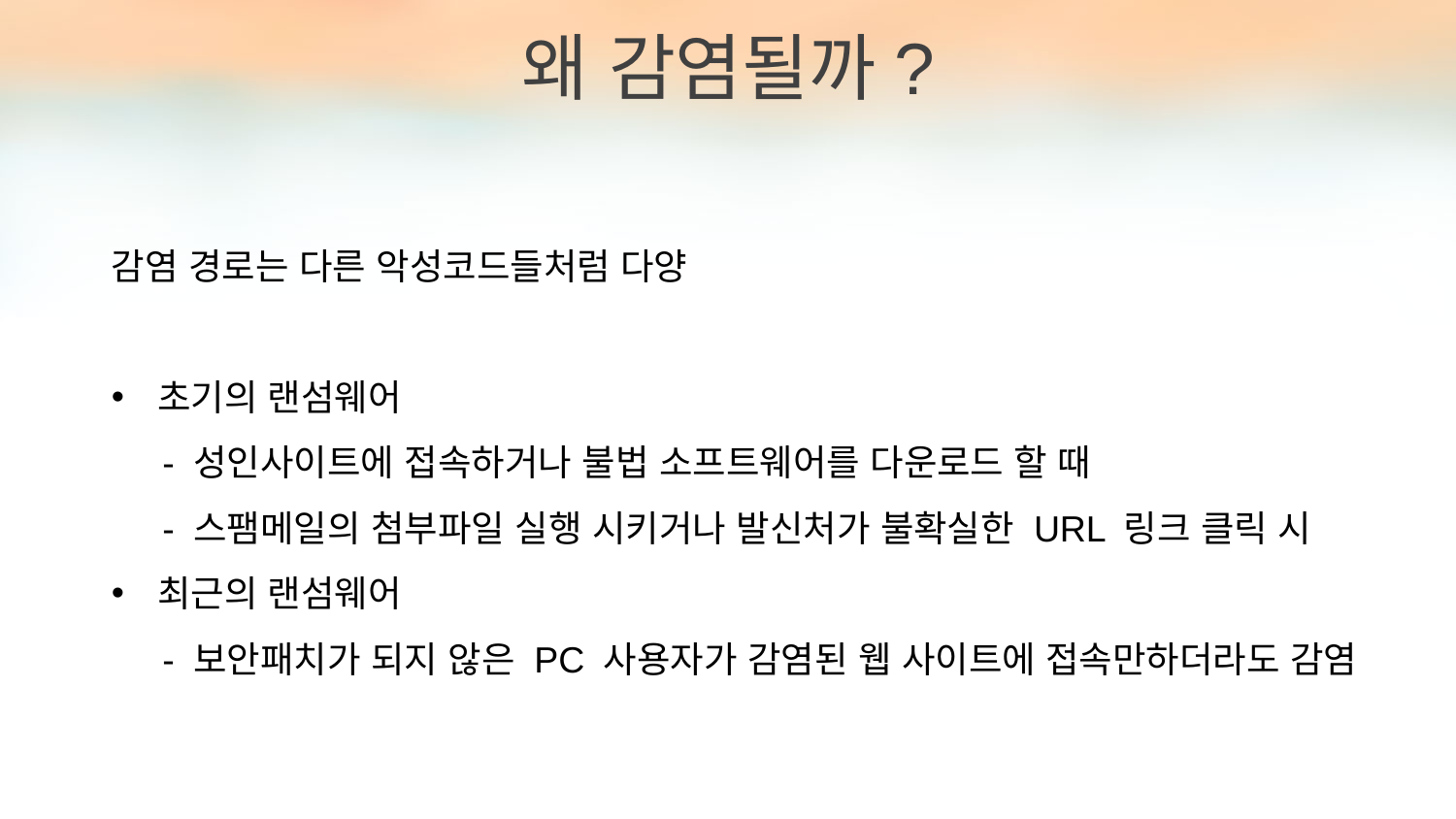

왜 감염될까?
감염 경로는 다른 악성코드들처럼 다양

초기의 랜섬웨어
     - 성인사이트에 접속하거나 불법 소프트웨어를 다운로드 할 때
     - 스팸메일의 첨부파일 실행 시키거나 발신처가 불확실한 URL 링크 클릭 시
최근의 랜섬웨어
     - 보안패치가 되지 않은 PC 사용자가 감염된 웹 사이트에 접속만하더라도 감염